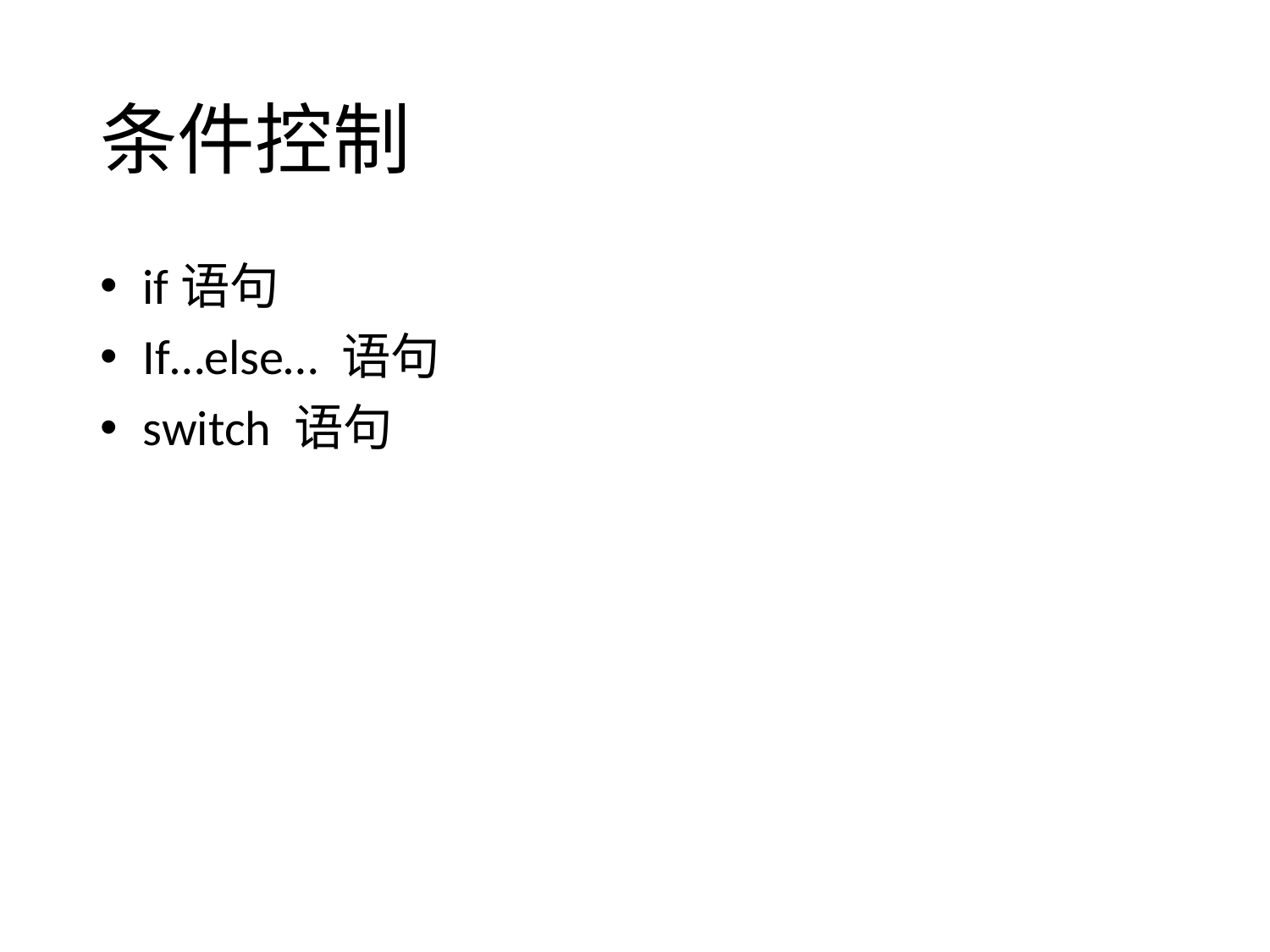

# 条件控制
 if语句
 If…else… 语句
 switch 语句